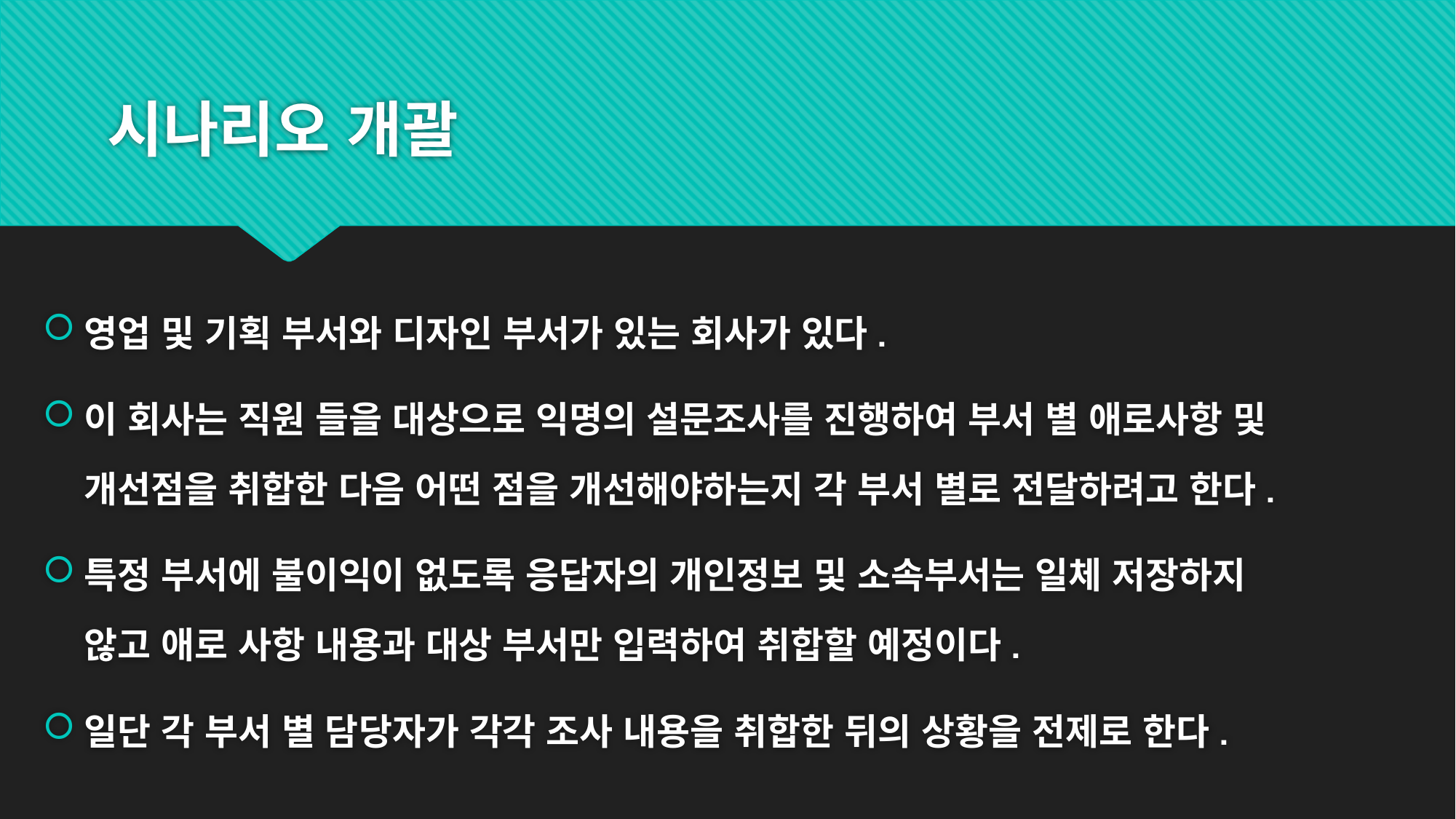

# 시나리오 개괄
영업 및 기획 부서와 디자인 부서가 있는 회사가 있다.
이 회사는 직원 들을 대상으로 익명의 설문조사를 진행하여 부서 별 애로사항 및 개선점을 취합한 다음 어떤 점을 개선해야하는지 각 부서 별로 전달하려고 한다.
특정 부서에 불이익이 없도록 응답자의 개인정보 및 소속부서는 일체 저장하지
않고 애로 사항 내용과 대상 부서만 입력하여 취합할 예정이다.
일단 각 부서 별 담당자가 각각 조사 내용을 취합한 뒤의 상황을 전제로 한다.